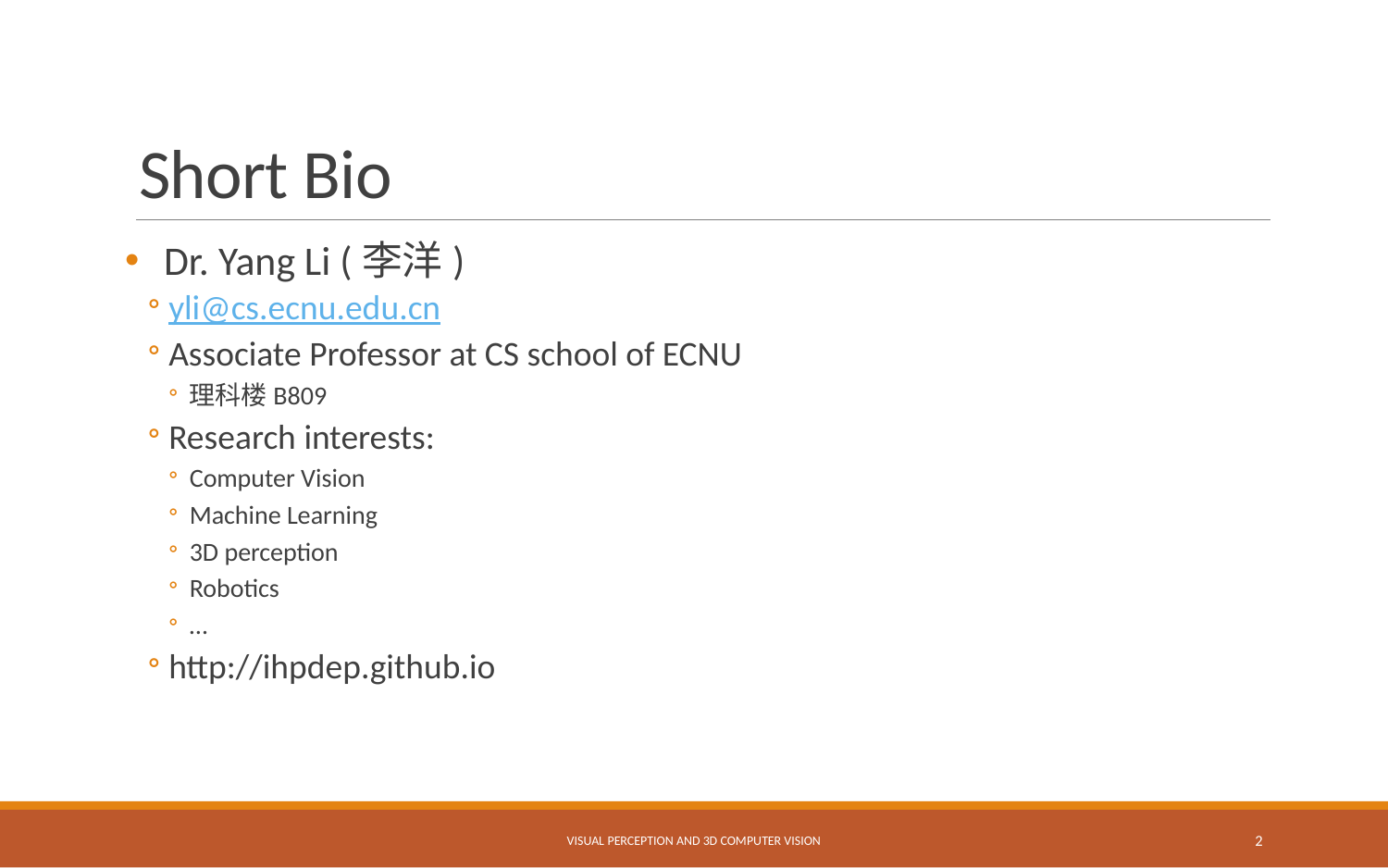

# Short Bio
Dr. Yang Li (李洋)
yli@cs.ecnu.edu.cn
Associate Professor at CS school of ECNU
理科楼B809
Research interests:
Computer Vision
Machine Learning
3D perception
Robotics
…
http://ihpdep.github.io

Visual Perception and 3D Computer Vision
2